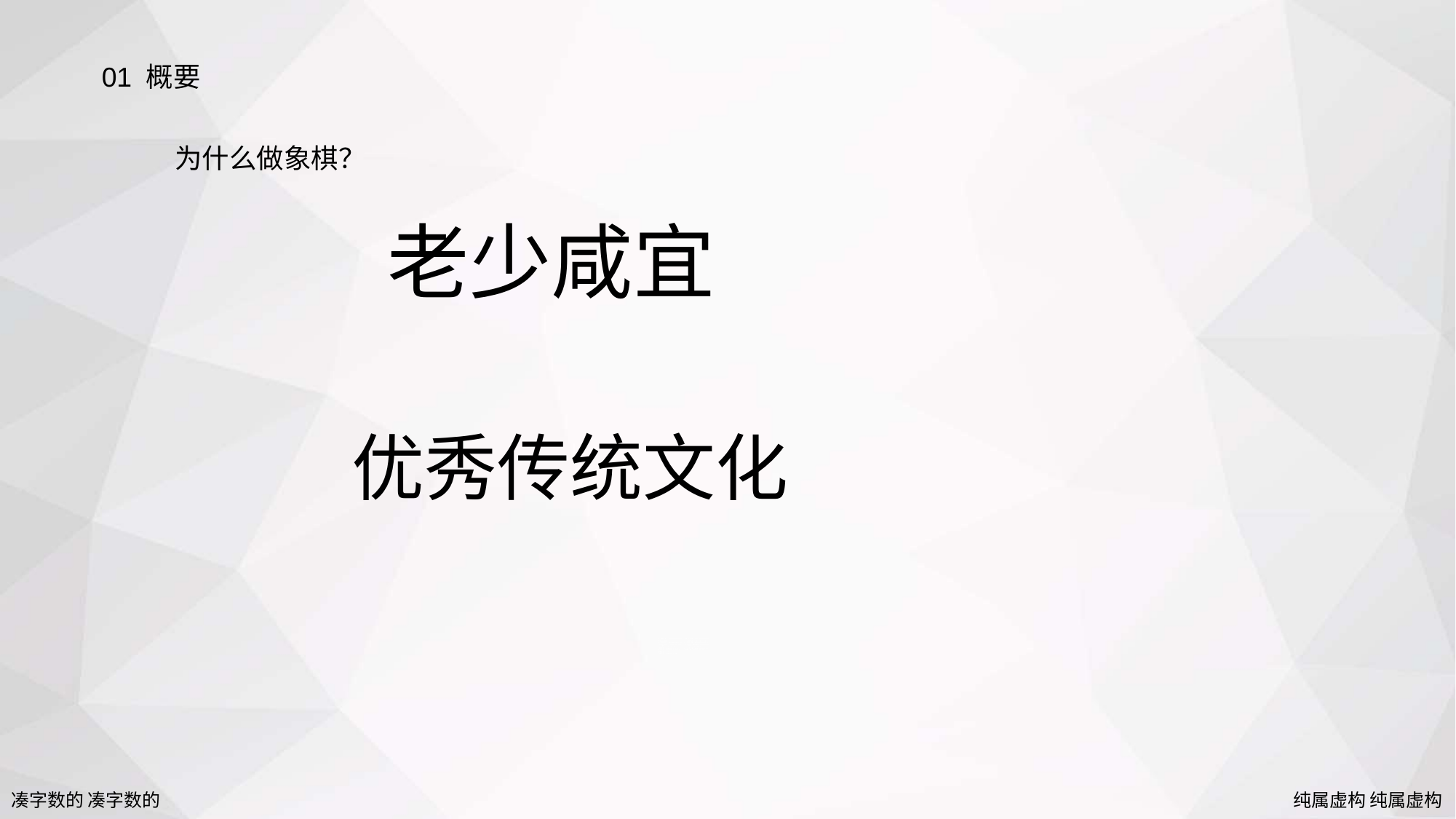

01 概要
为什么做象棋？
老少咸宜
优秀传统文化
凑字数的 凑字数的
纯属虚构 纯属虚构